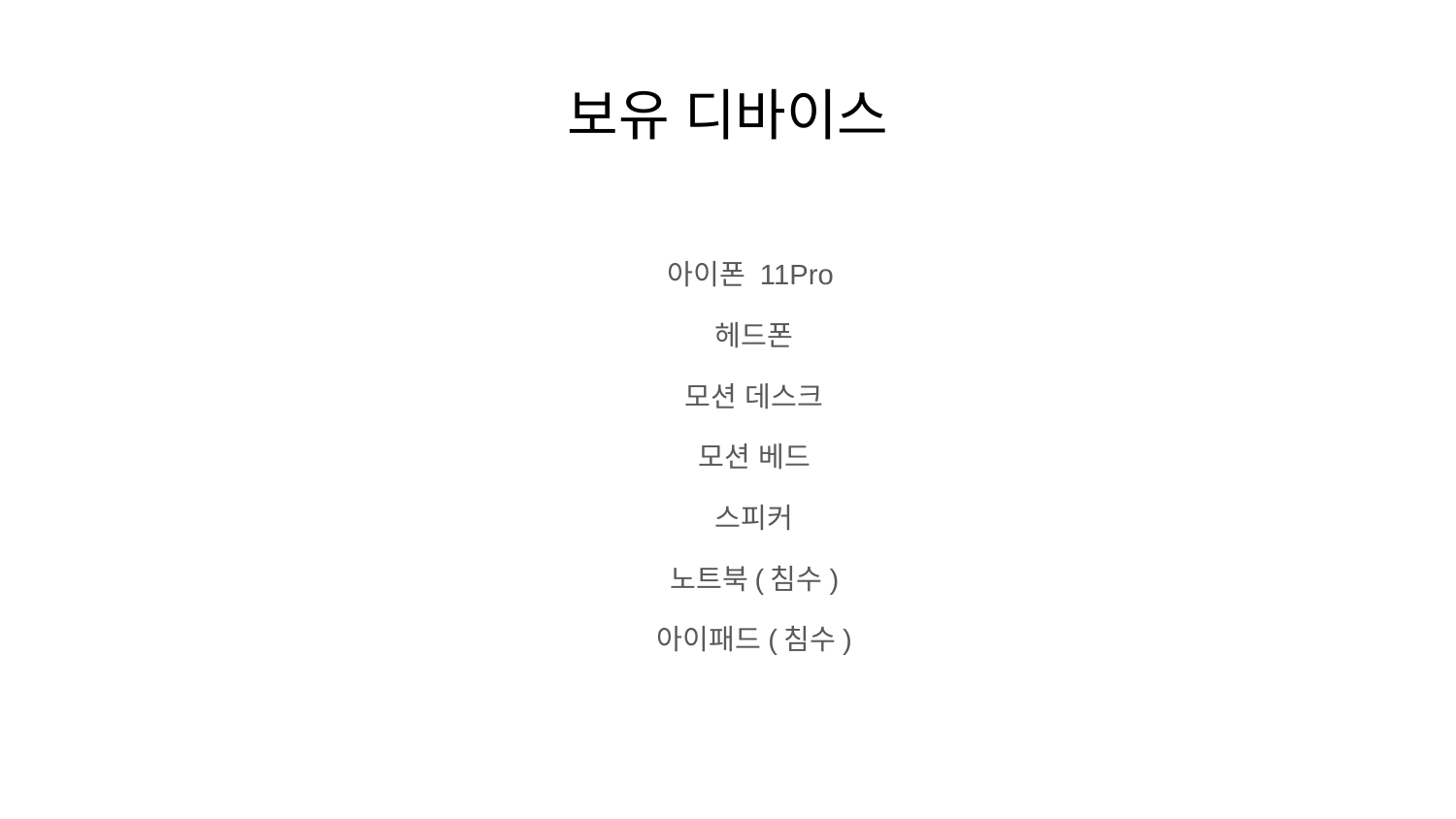

# 보유 디바이스
아이폰 11Pro
헤드폰
모션 데스크
모션 베드
스피커
노트북(침수)
아이패드(침수)